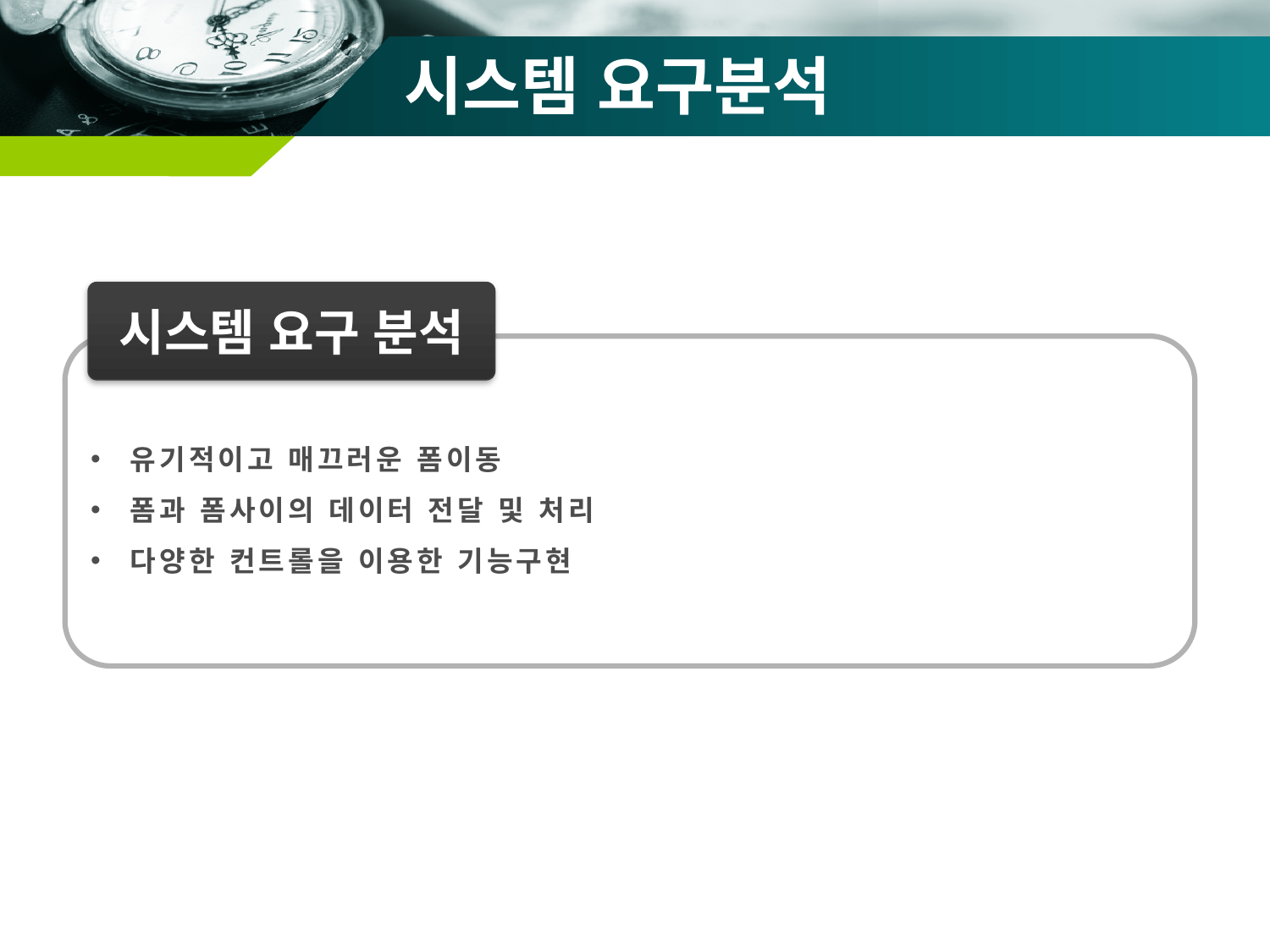

# 시스템 요구분석
시스템 요구 분석

유기적이고 매끄러운 폼이동
폼과 폼사이의 데이터 전달 및 처리
다양한 컨트롤을 이용한 기능구현